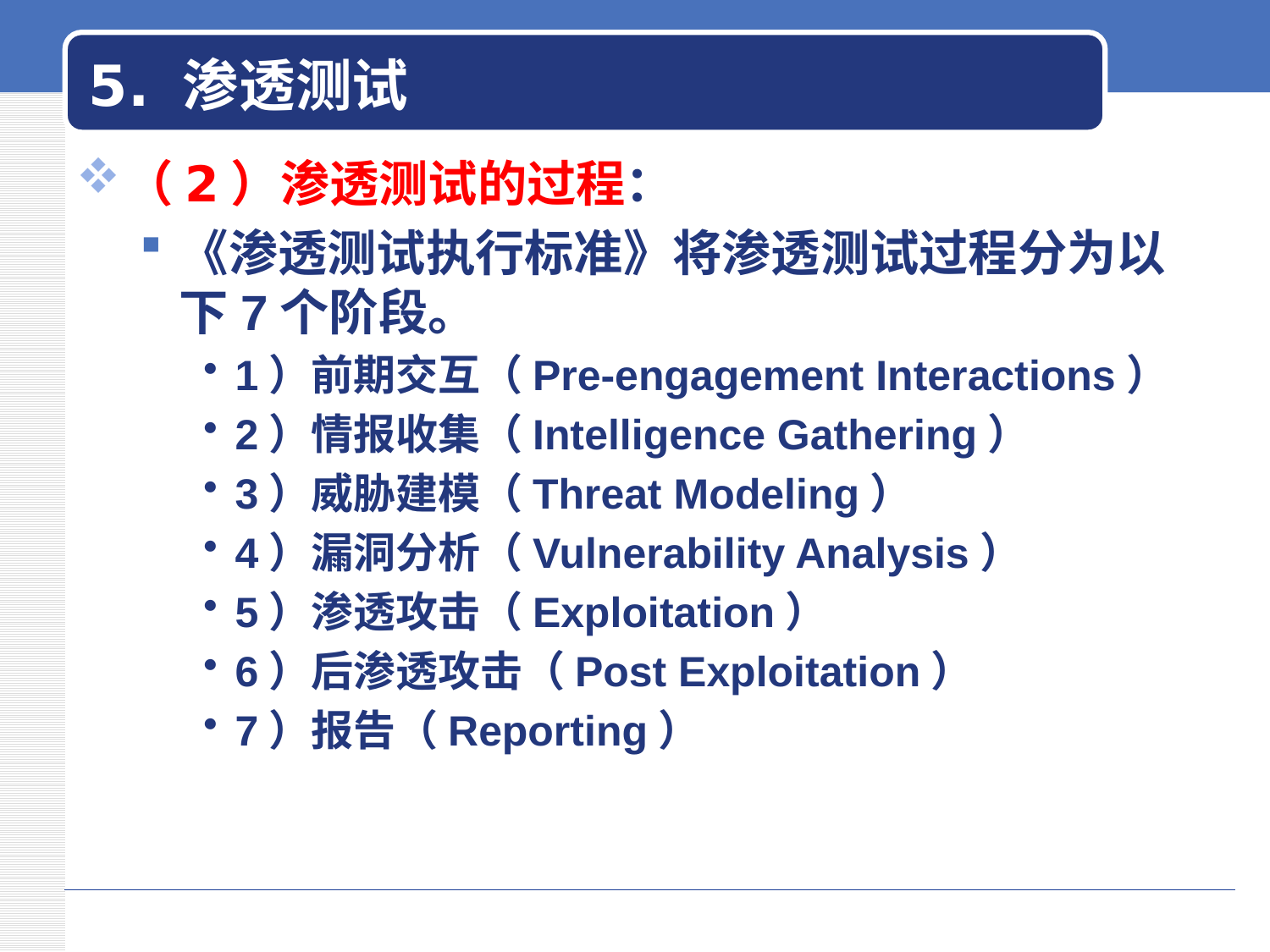

# 5. 渗透测试
（2）渗透测试的过程：
《渗透测试执行标准》将渗透测试过程分为以下7个阶段。
1）前期交互（Pre-engagement Interactions）
2）情报收集（Intelligence Gathering）
3）威胁建模（Threat Modeling）
4）漏洞分析（Vulnerability Analysis）
5）渗透攻击（Exploitation）
6）后渗透攻击（Post Exploitation）
7）报告（Reporting）